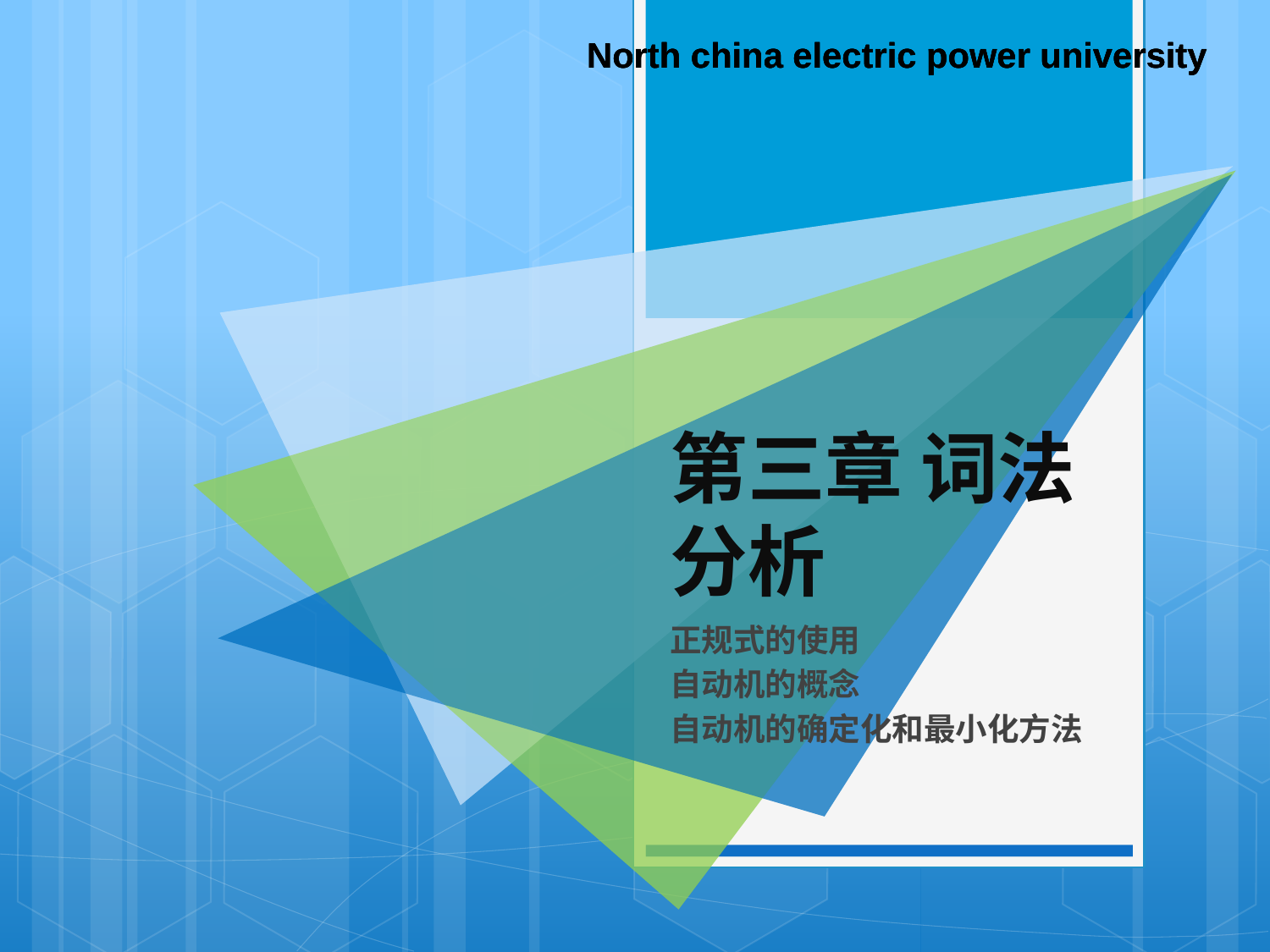

# 第三章 词法分析
正规式的使用
自动机的概念
自动机的确定化和最小化方法